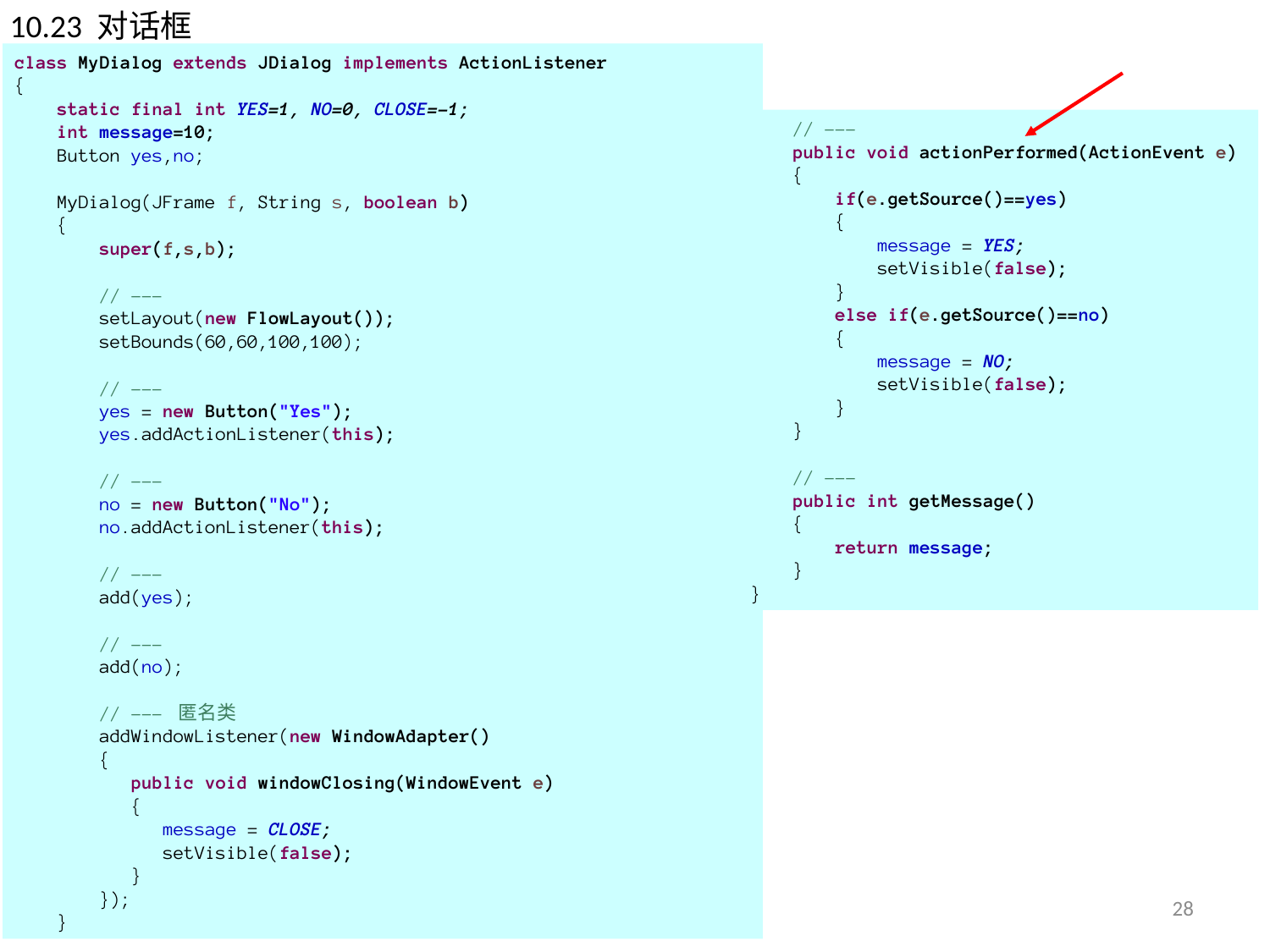

10.23 对话框
class MyDialog extends JDialog implements ActionListener
{
    static final int YES=1, NO=0, CLOSE=-1;
    int message=10;
    Button yes,no;

    MyDialog(JFrame f, String s, boolean b)
    {
        super(f,s,b);

        // ---
        setLayout(new FlowLayout());
        setBounds(60,60,100,100);

        // ---
        yes = new Button("Yes");
        yes.addActionListener(this);

        // ---
        no = new Button("No");
        no.addActionListener(this);

        // ---
        add(yes);

        // ---
        add(no);

        // --- 匿名类
        addWindowListener(new WindowAdapter()
        {
           public void windowClosing(WindowEvent e)
           {
              message = CLOSE;
              setVisible(false);
           }
        });
    }
    // ---
    public void actionPerformed(ActionEvent e)
    {
        if(e.getSource()==yes)
        {
            message = YES;
            setVisible(false);
        }
        else if(e.getSource()==no)
        {
            message = NO;
            setVisible(false);
        }
    }

    // ---
    public int getMessage()
    {
        return message;
    }
}
28